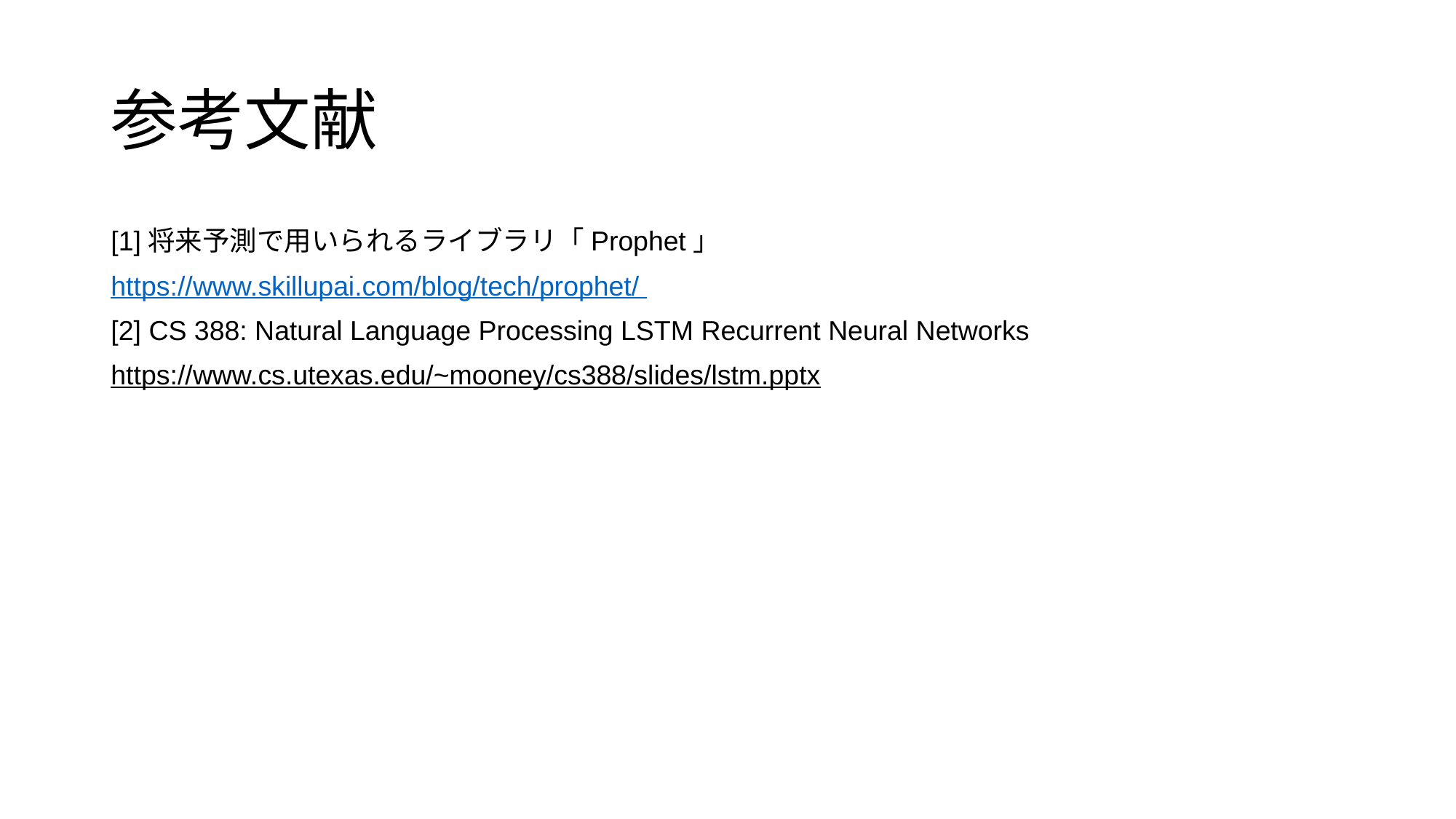

# 参考文献
[1]将来予測で用いられるライブラリ「Prophet」
https://www.skillupai.com/blog/tech/prophet/
[2] CS 388: Natural Language Processing LSTM Recurrent Neural Networks
https://www.cs.utexas.edu/~mooney/cs388/slides/lstm.pptx